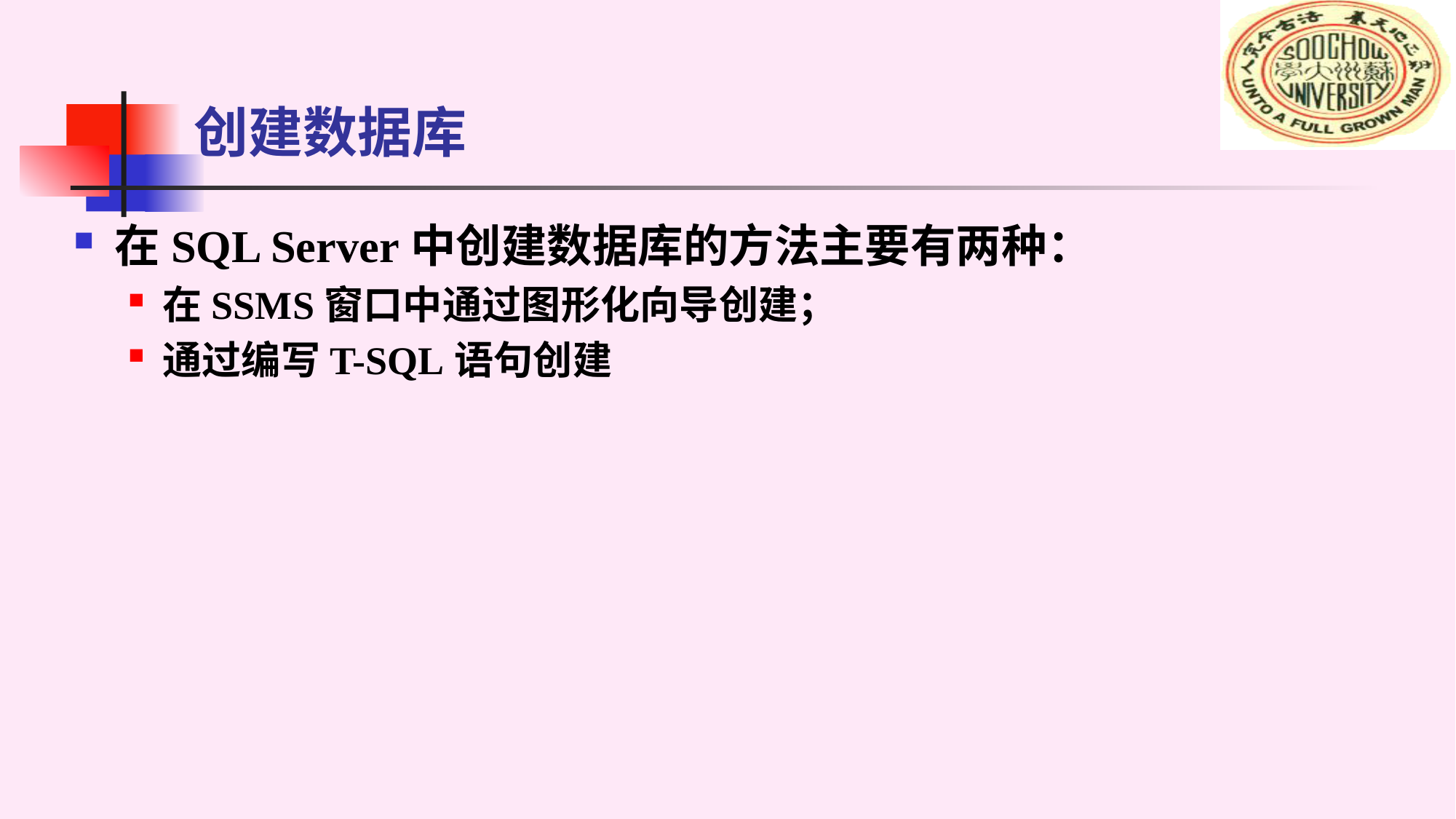

# 创建数据库
在SQL Server中创建数据库的方法主要有两种：
在SSMS窗口中通过图形化向导创建；
通过编写T-SQL语句创建